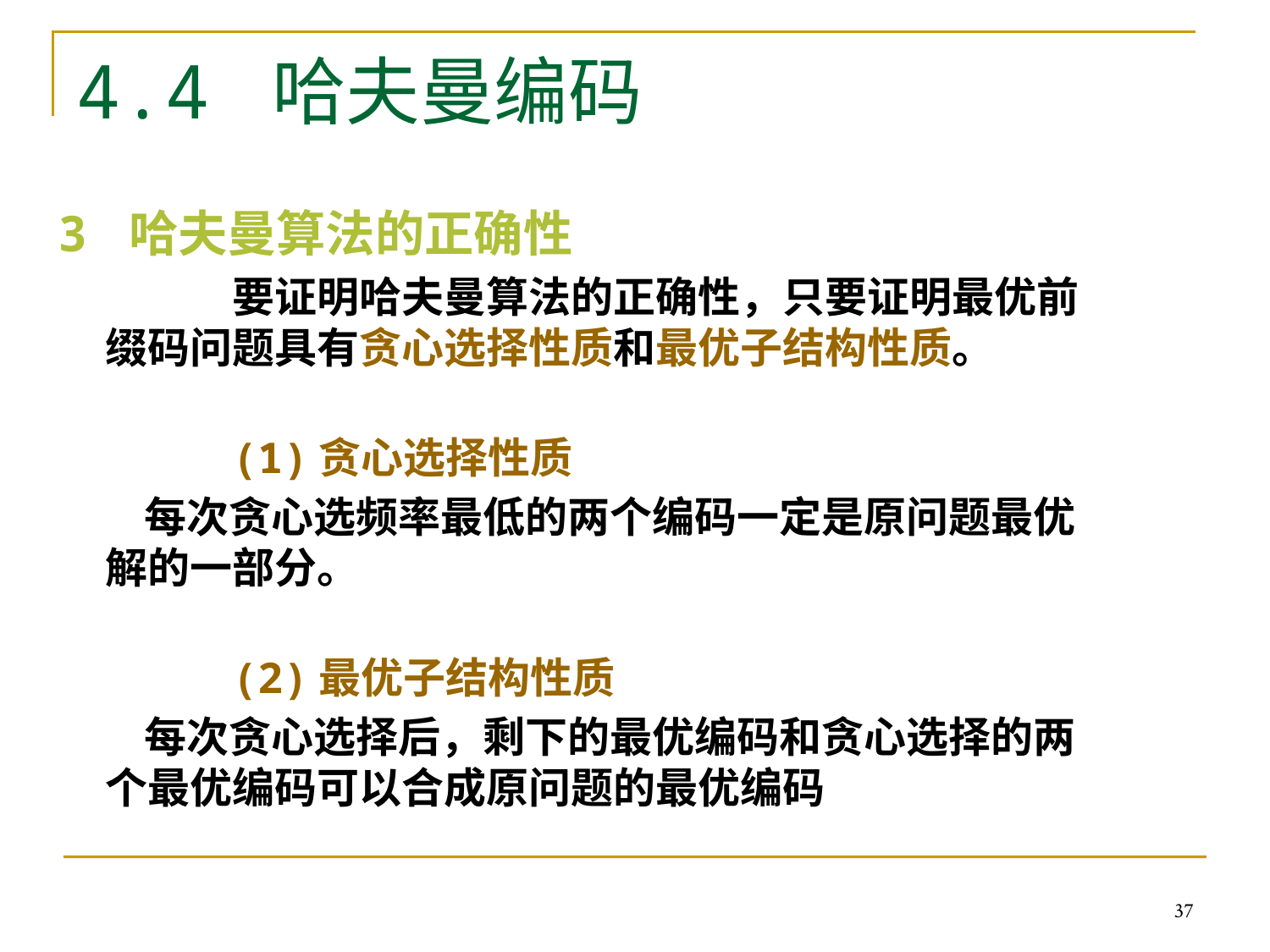

# 4.4 哈夫曼编码
3 哈夫曼算法的正确性
		要证明哈夫曼算法的正确性，只要证明最优前缀码问题具有贪心选择性质和最优子结构性质。
		(1)贪心选择性质
        每次贪心选频率最低的两个编码一定是原问题最优解的一部分。
		(2)最优子结构性质
        每次贪心选择后，剩下的最优编码和贪心选择的两个最优编码可以合成原问题的最优编码
37